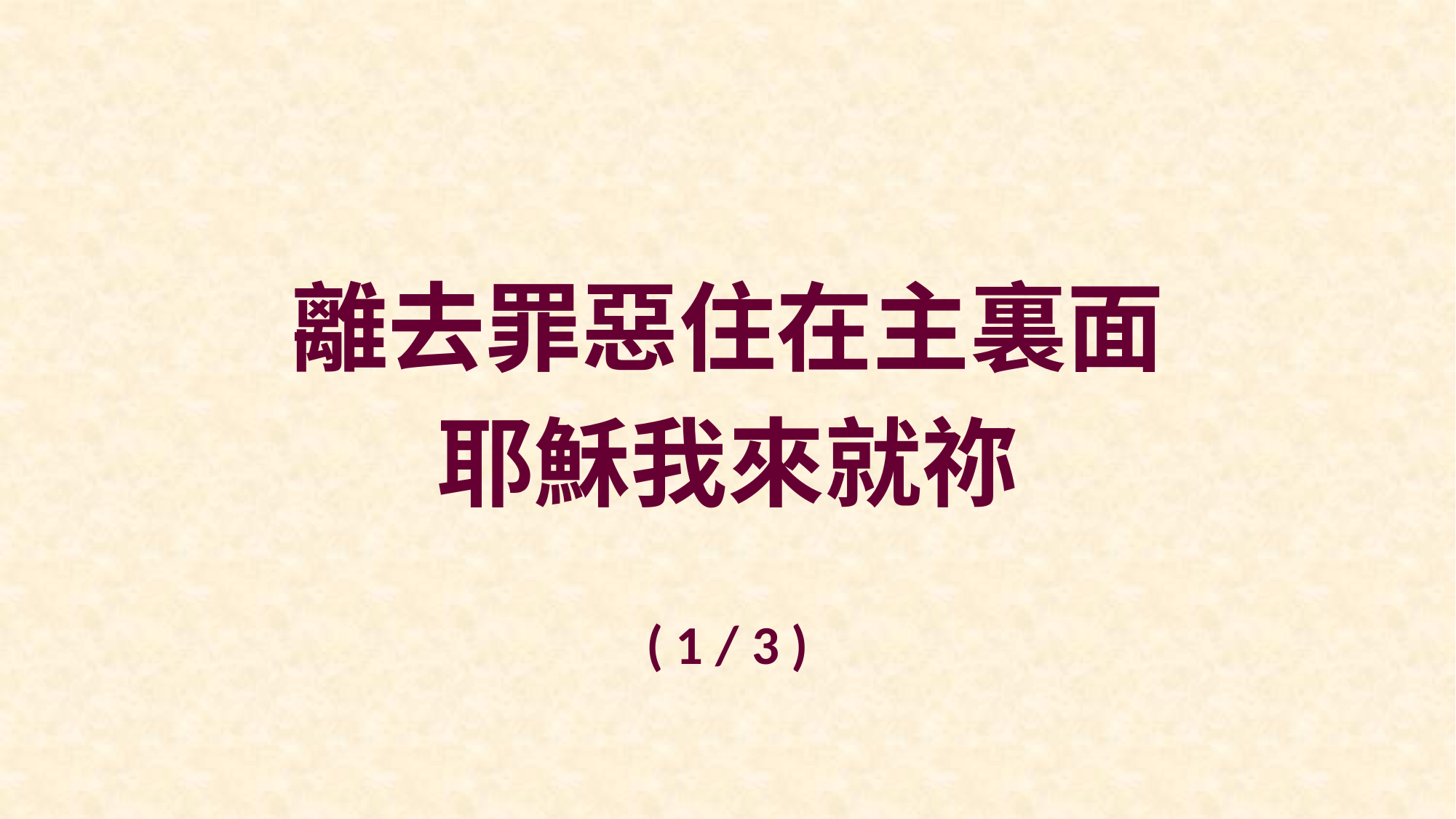

離去罪惡住在主裏面
耶穌我來就祢
( 1 / 3 )